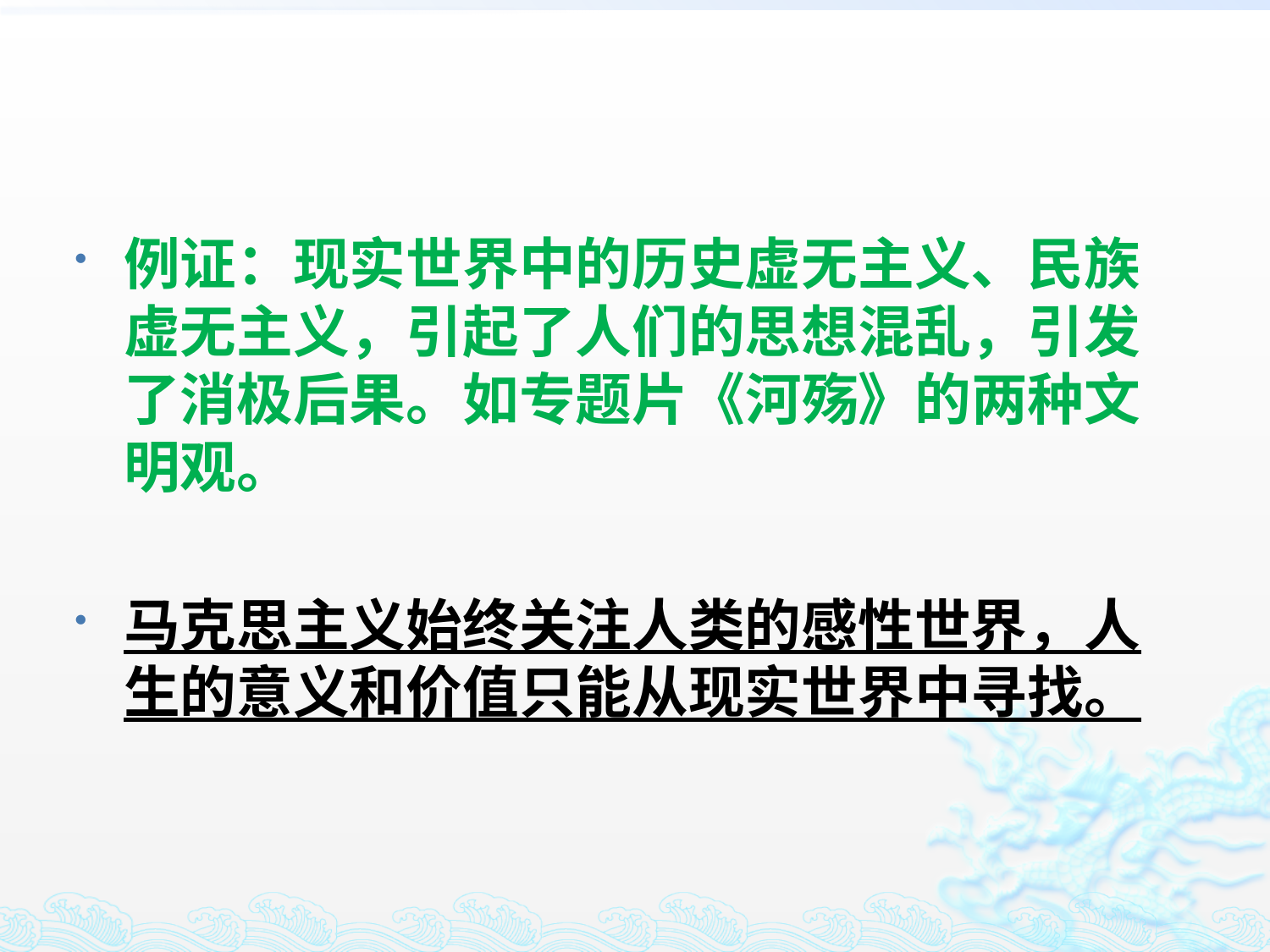

例证：现实世界中的历史虚无主义、民族虚无主义，引起了人们的思想混乱，引发了消极后果。如专题片《河殇》的两种文明观。

马克思主义始终关注人类的感性世界，人生的意义和价值只能从现实世界中寻找。